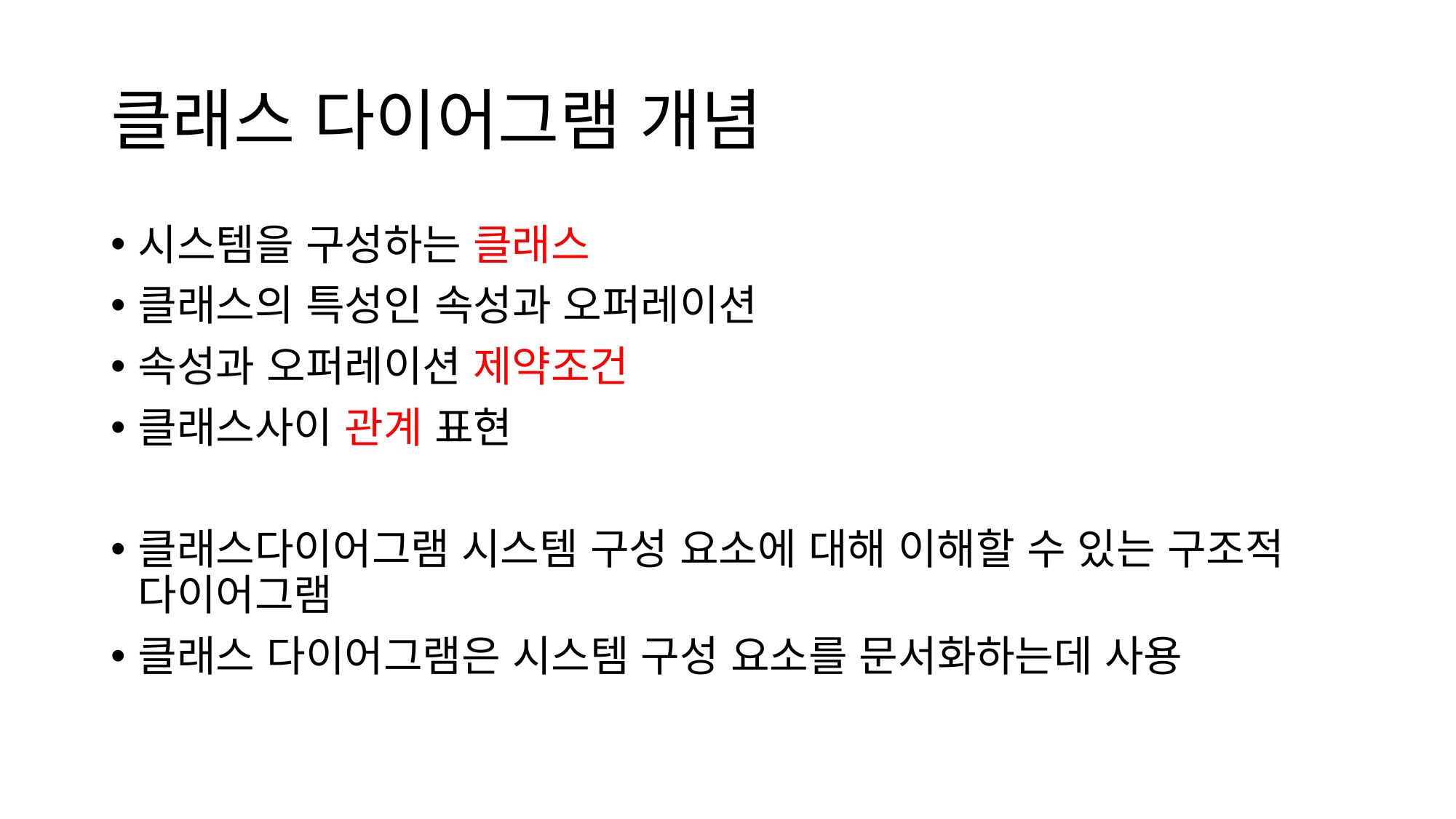

# 클래스 다이어그램 개념
시스템을 구성하는 클래스
클래스의 특성인 속성과 오퍼레이션
속성과 오퍼레이션 제약조건
클래스사이 관계 표현

클래스다이어그램 시스템 구성 요소에 대해 이해할 수 있는 구조적 다이어그램
클래스 다이어그램은 시스템 구성 요소를 문서화하는데 사용